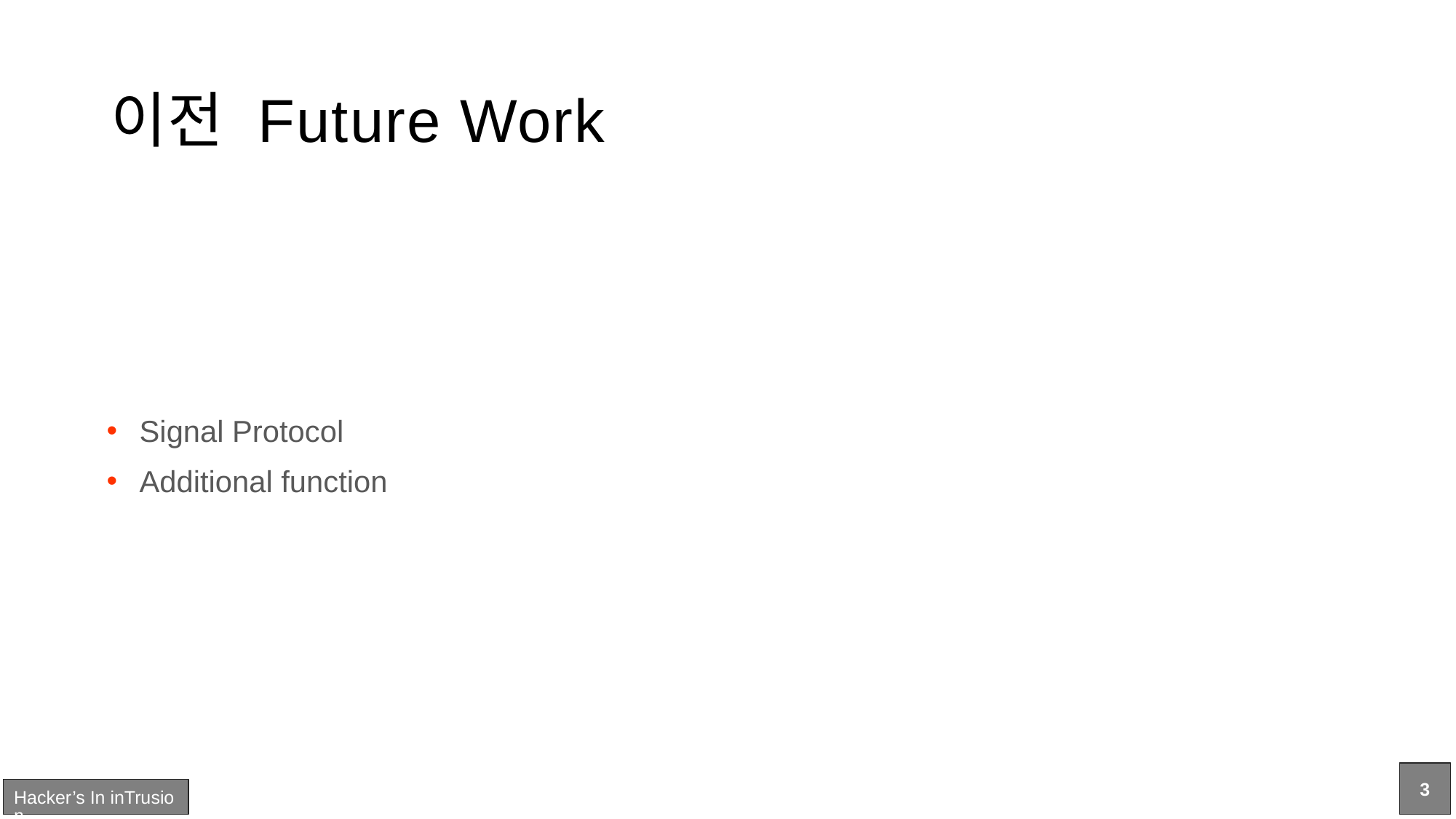

# 이전 Future Work
Signal Protocol
Additional function

3
Hacker’s In inTrusion